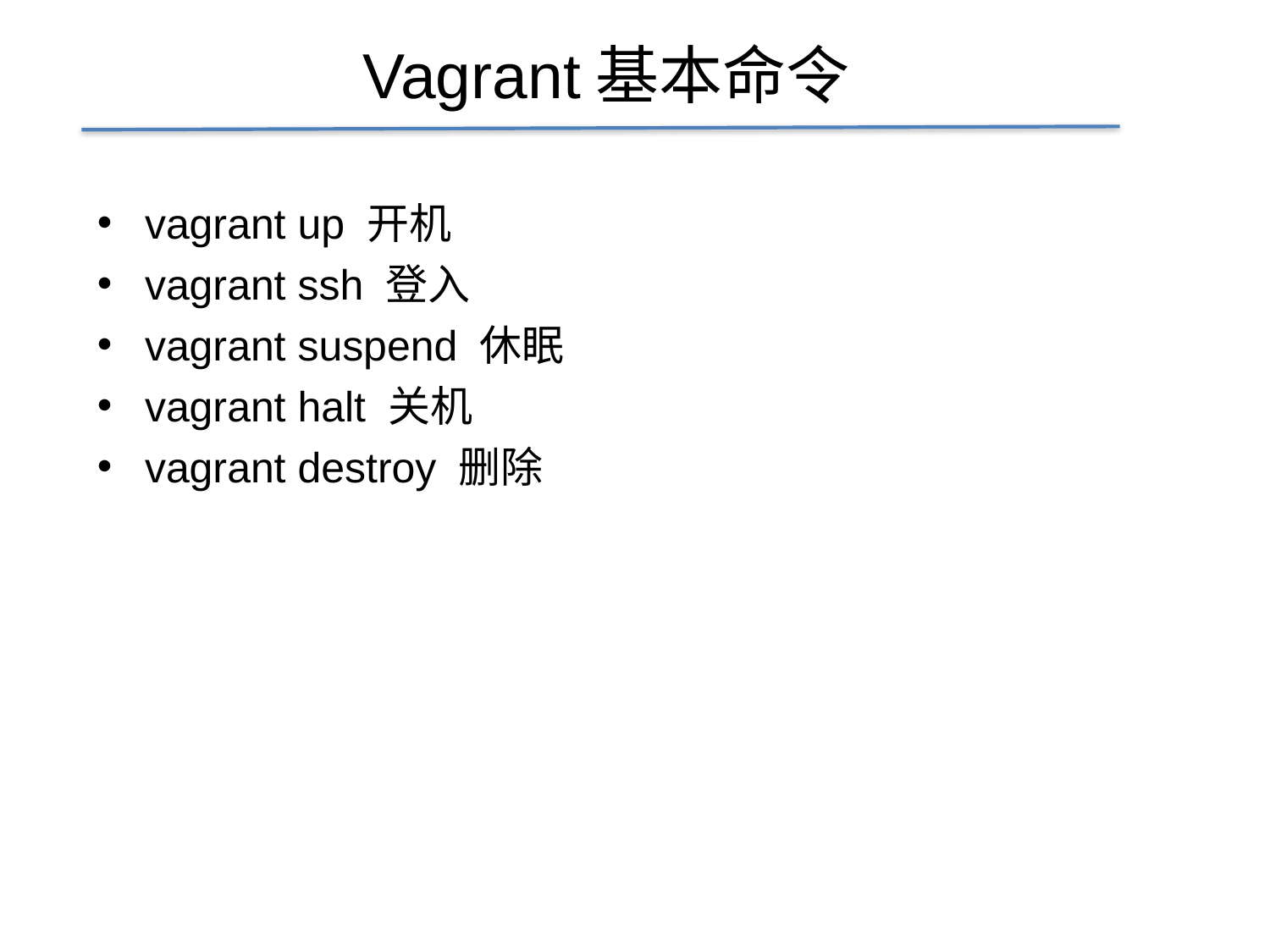

Vagrant基本命令
vagrant up 开机
vagrant ssh 登入
vagrant suspend 休眠
vagrant halt 关机
vagrant destroy 删除